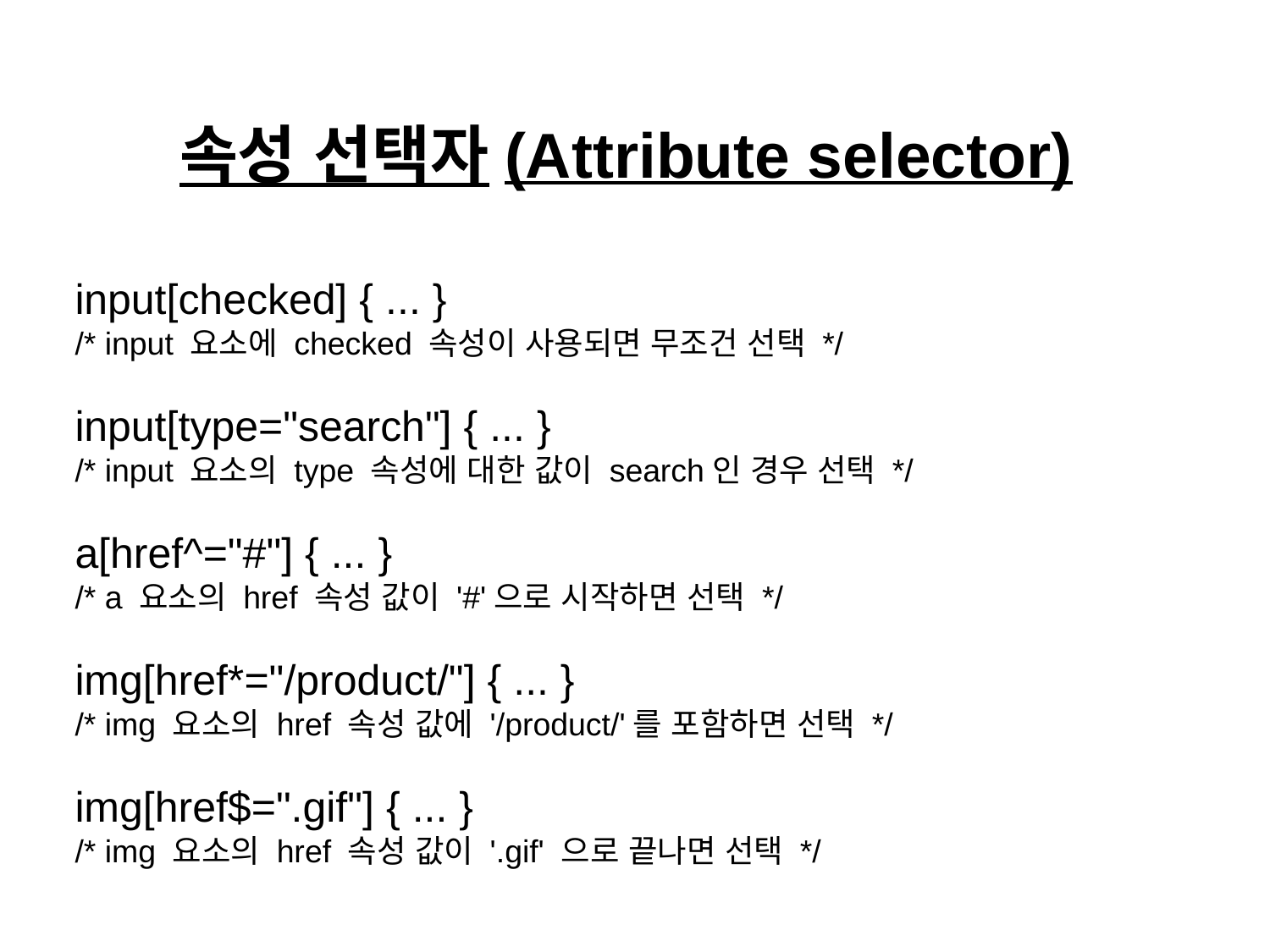

# 속성 선택자(Attribute selector)
input[checked] { ... }
/* input 요소에 checked 속성이 사용되면 무조건 선택 */

input[type="search"] { ... }
/* input 요소의 type 속성에 대한 값이 search인 경우 선택 */

a[href^="#"] { ... }
/* a 요소의 href 속성 값이 '#'으로 시작하면 선택 */

img[href*="/product/"] { ... }
/* img 요소의 href 속성 값에 '/product/'를 포함하면 선택 */

img[href$=".gif"] { ... }
/* img 요소의 href 속성 값이 '.gif' 으로 끝나면 선택 */